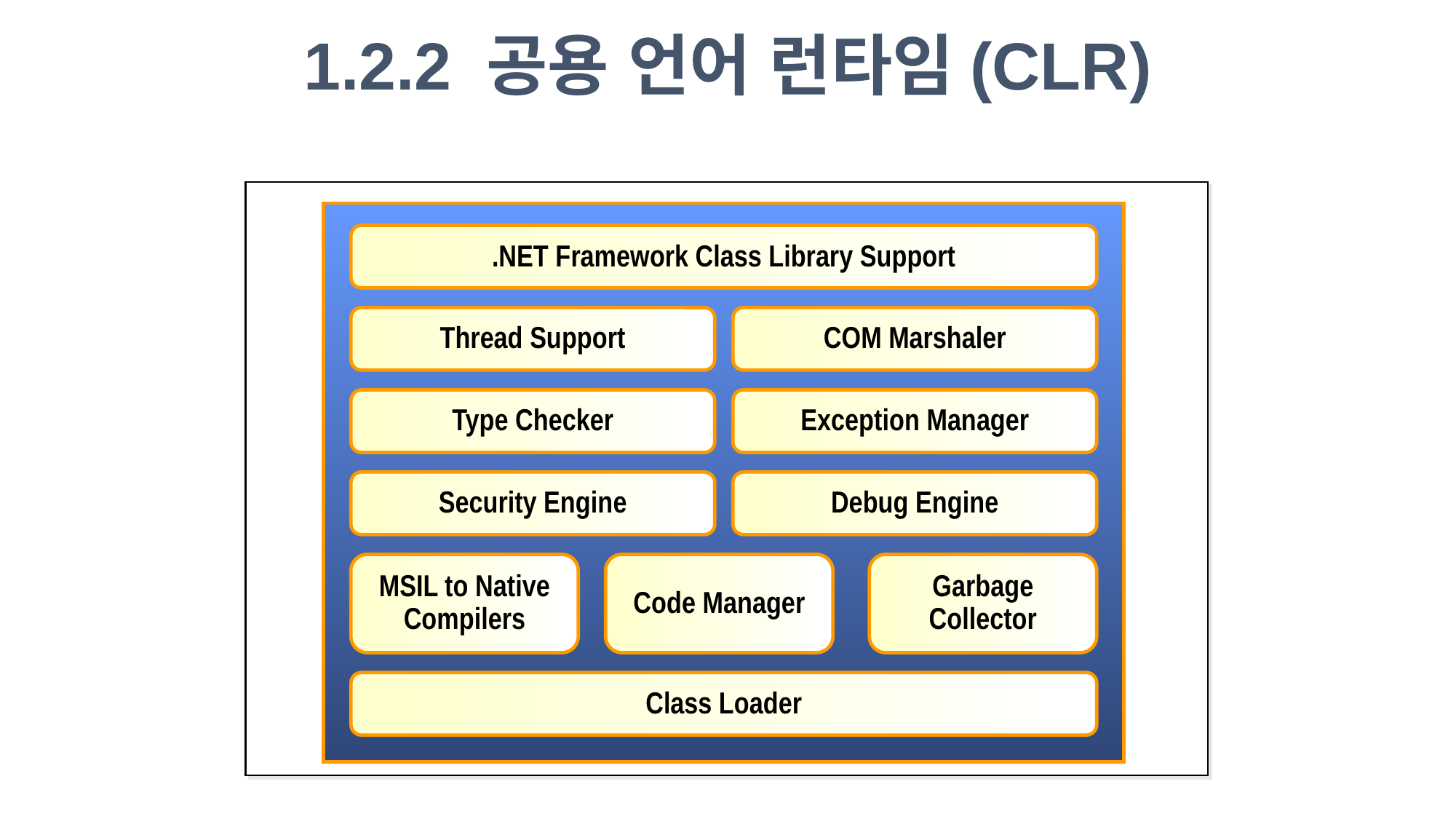

1.2.2 공용 언어 런타임(CLR)

.NET Framework Class Library Support
Thread Support
COM Marshaler
Type Checker
Exception Manager
Security Engine
Debug Engine
MSIL to Native Compilers
Code Manager
Garbage Collector
Class Loader